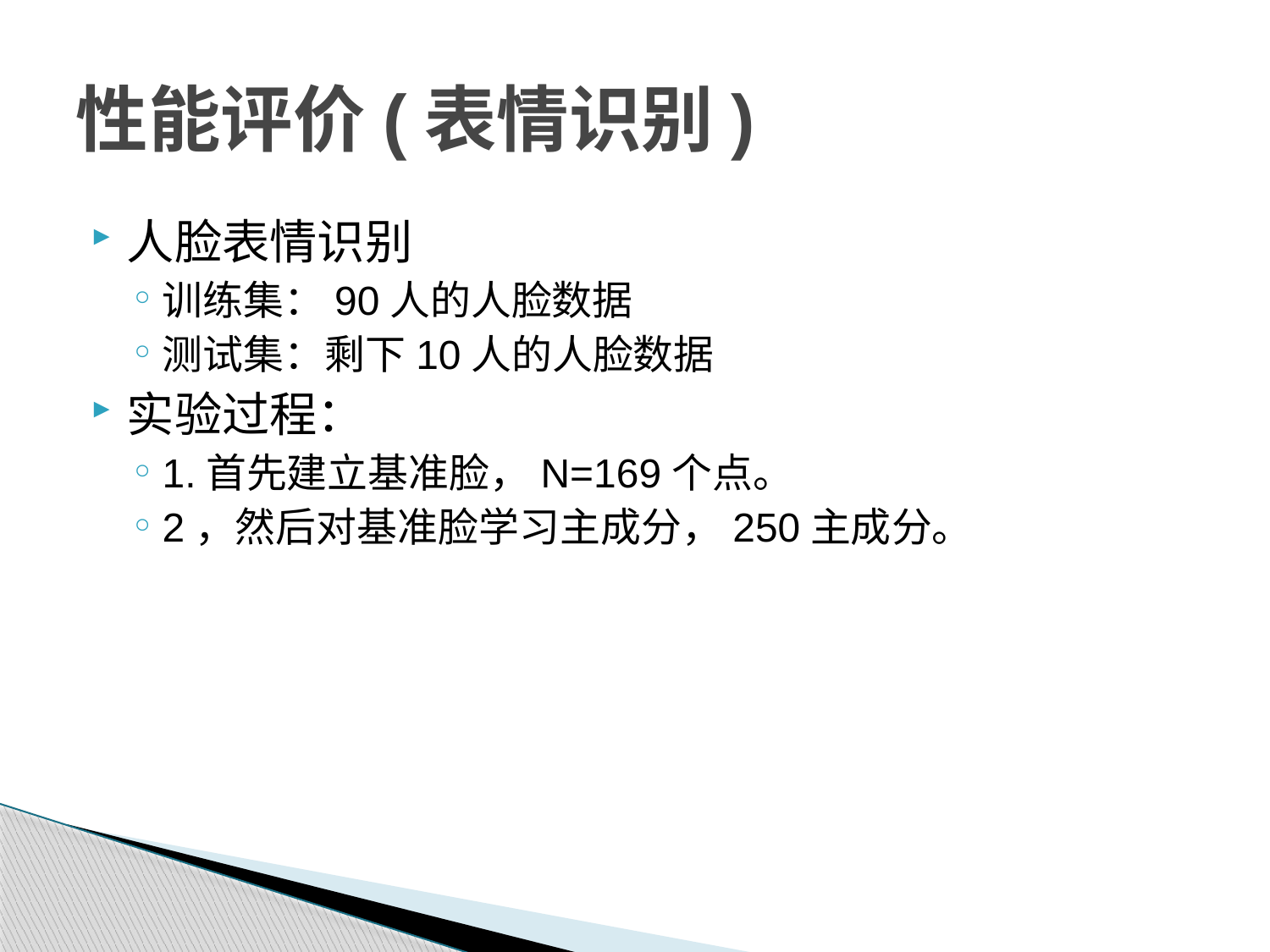

# 性能评价(表情识别)
人脸表情识别
训练集：90人的人脸数据
测试集：剩下10人的人脸数据
实验过程：
1.首先建立基准脸，N=169个点。
2，然后对基准脸学习主成分，250主成分。